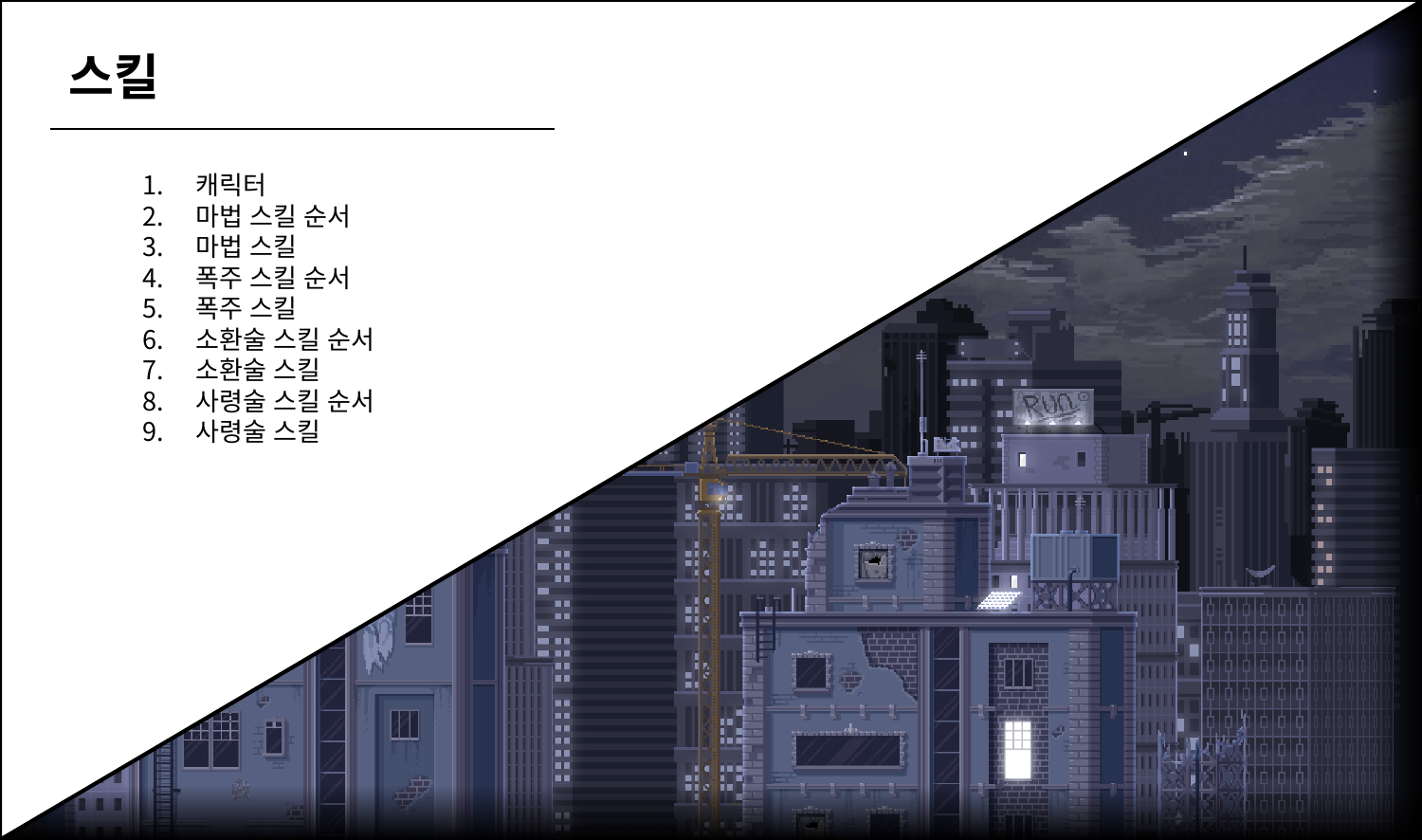

스킬
캐릭터
마법 스킬 순서
마법 스킬
폭주 스킬 순서
폭주 스킬
소환술 스킬 순서
소환술 스킬
사령술 스킬 순서
사령술 스킬